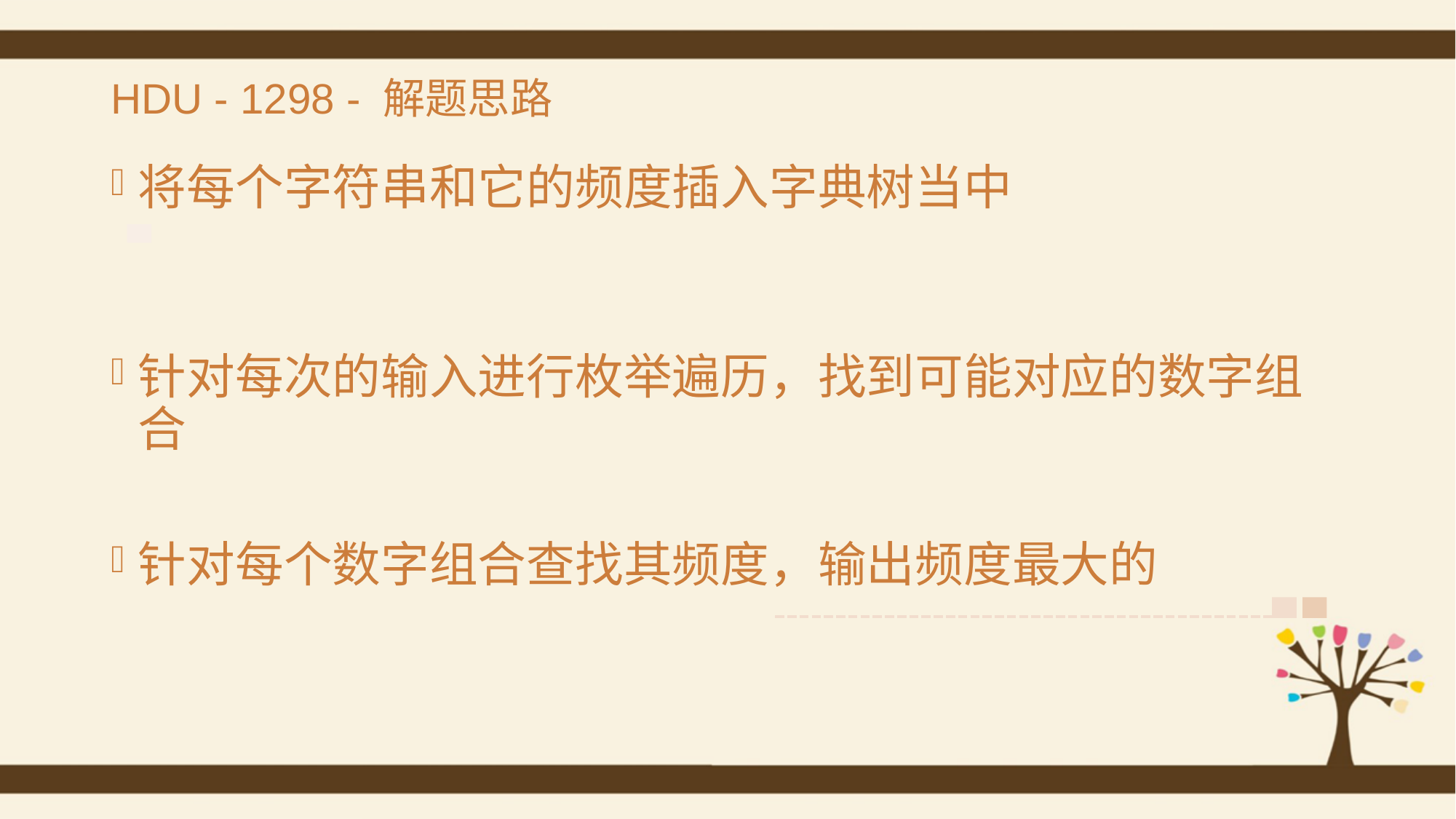

# HDU - 1298 - 解题思路
将每个字符串和它的频度插入字典树当中

针对每次的输入进行枚举遍历，找到可能对应的数字组合

针对每个数字组合查找其频度，输出频度最大的